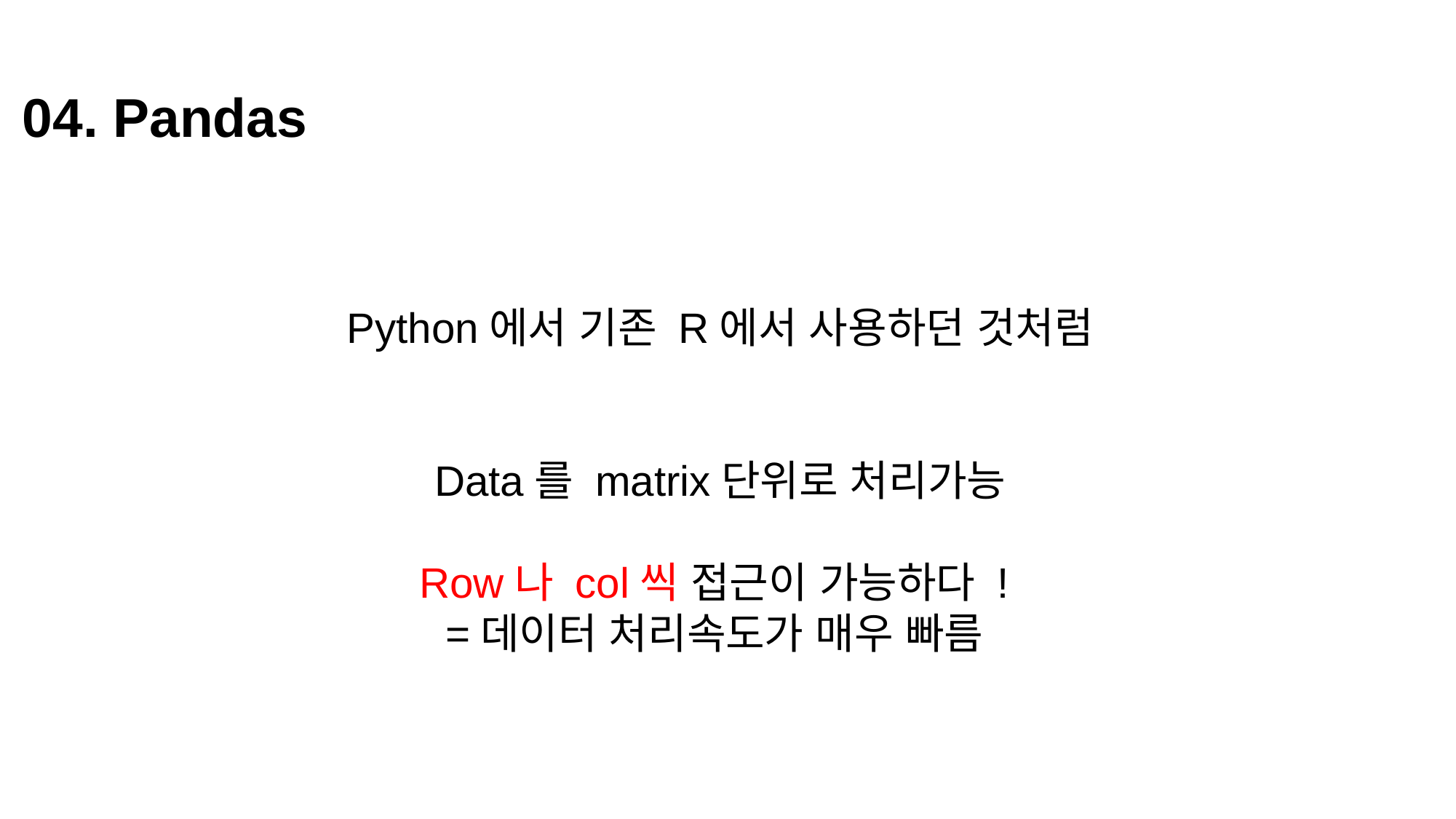

04. Pandas

 Python에서 기존 R에서 사용하던 것처럼

 Data를 matrix단위로 처리가능

Row나 col씩 접근이 가능하다 !
=데이터 처리속도가 매우 빠름